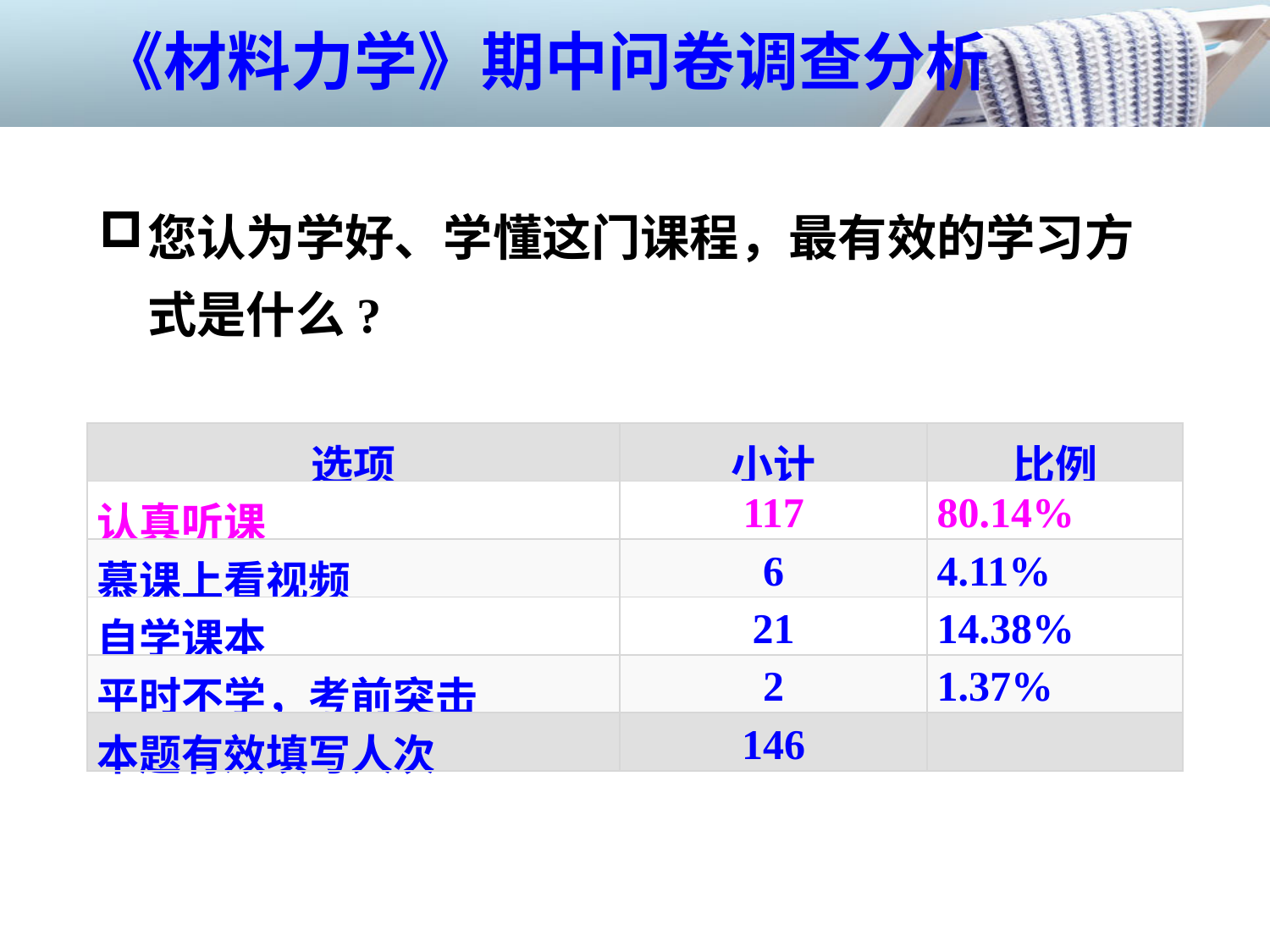

《材料力学》期中问卷调查分析
您认为学好、学懂这门课程，最有效的学习方式是什么?
| 选项 | 小计 | 比例 |
| --- | --- | --- |
| 认真听课 | 117 | 80.14% |
| 慕课上看视频 | 6 | 4.11% |
| 自学课本 | 21 | 14.38% |
| 平时不学，考前突击 | 2 | 1.37% |
| 本题有效填写人次 | 146 |  |